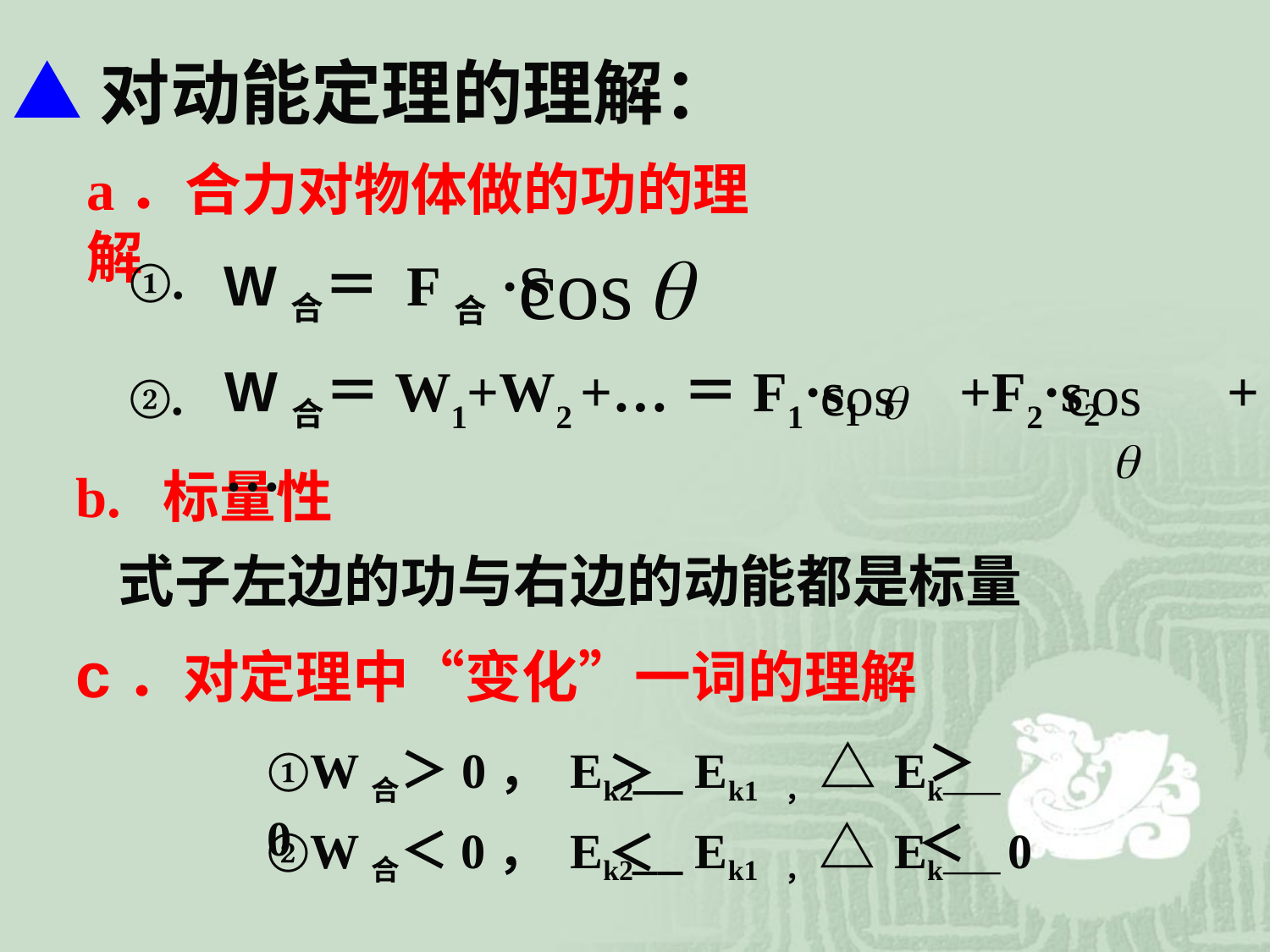

▲对动能定理的理解：
a．合力对物体做的功的理解
cos
θ
W合＝ F合·S
①.
W合＝W1+W2 +…＝F1·s1       +F2·s2         +…
 cos
θ
  cos
  θ
②.
b.  标量性
式子左边的功与右边的动能都是标量
c．对定理中“变化”一词的理解
①W合＞0， Ek2__ Ek1  ， △ Ek—— 0
＞
＞
②W合＜0， Ek2__ Ek1  ， △ Ek—— 0
＜
＜